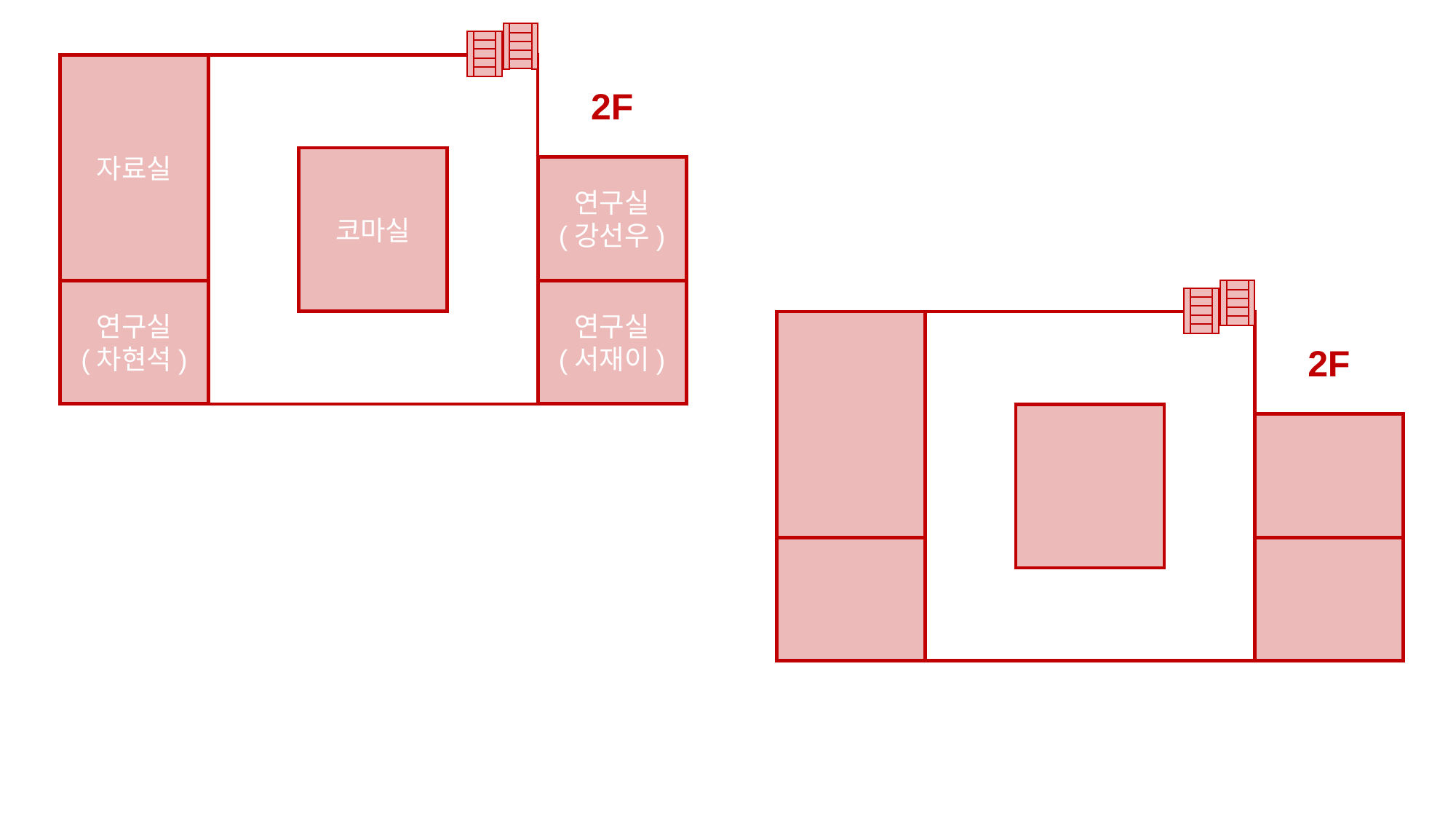

자료실

2F
코마실
연구실
(강선우)
연구실
(차현석)
연구실
(서재이)

2F